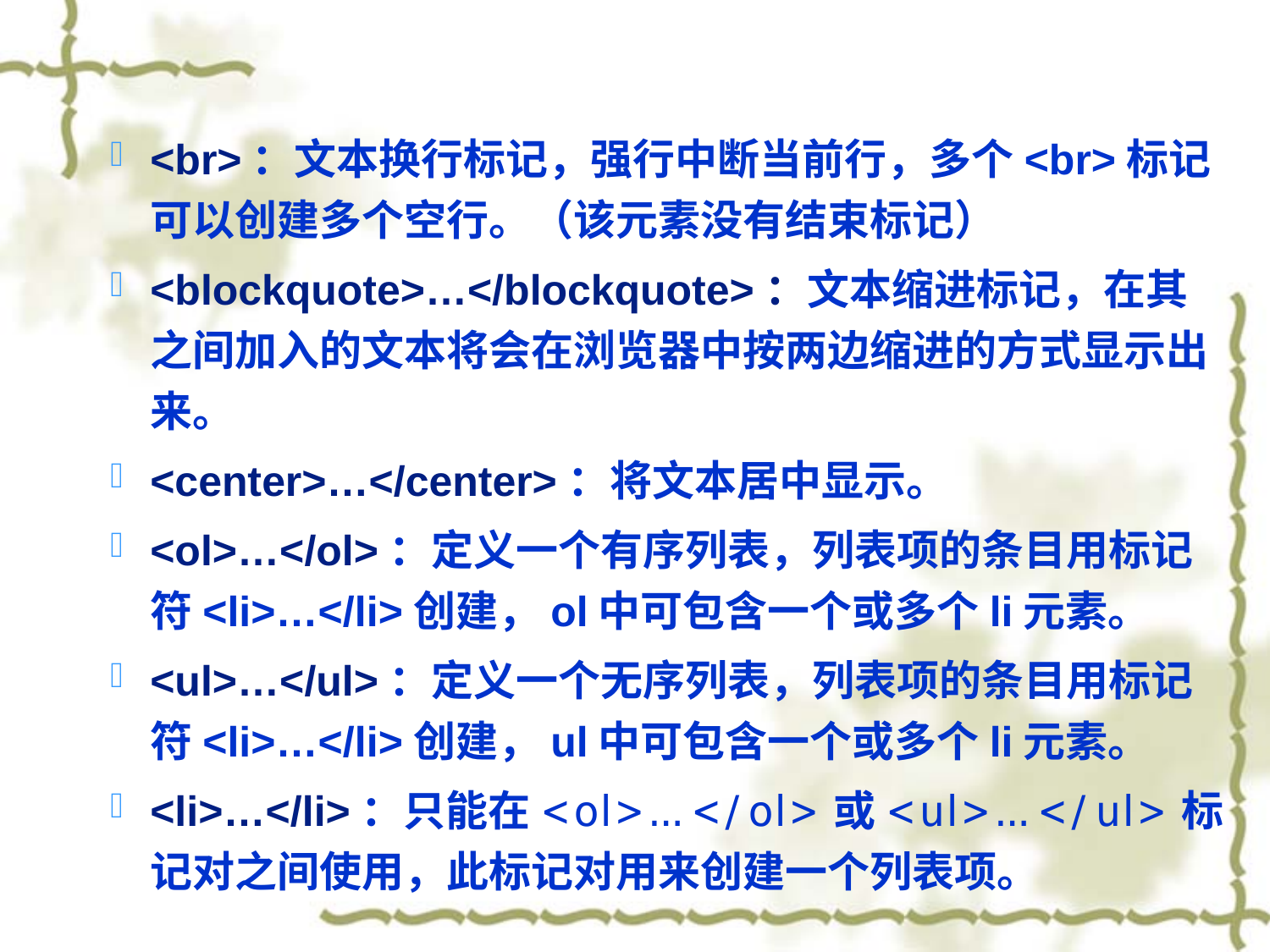

<br>：文本换行标记，强行中断当前行，多个<br>标记可以创建多个空行。（该元素没有结束标记）
<blockquote>…</blockquote>：文本缩进标记，在其之间加入的文本将会在浏览器中按两边缩进的方式显示出来。
<center>…</center>：将文本居中显示。
<ol>…</ol>：定义一个有序列表，列表项的条目用标记符<li>…</li>创建，ol中可包含一个或多个li元素。
<ul>…</ul>：定义一个无序列表，列表项的条目用标记符<li>…</li>创建，ul中可包含一个或多个li元素。
<li>…</li>：只能在<ol>…</ol>或<ul>…</ul>标记对之间使用，此标记对用来创建一个列表项。